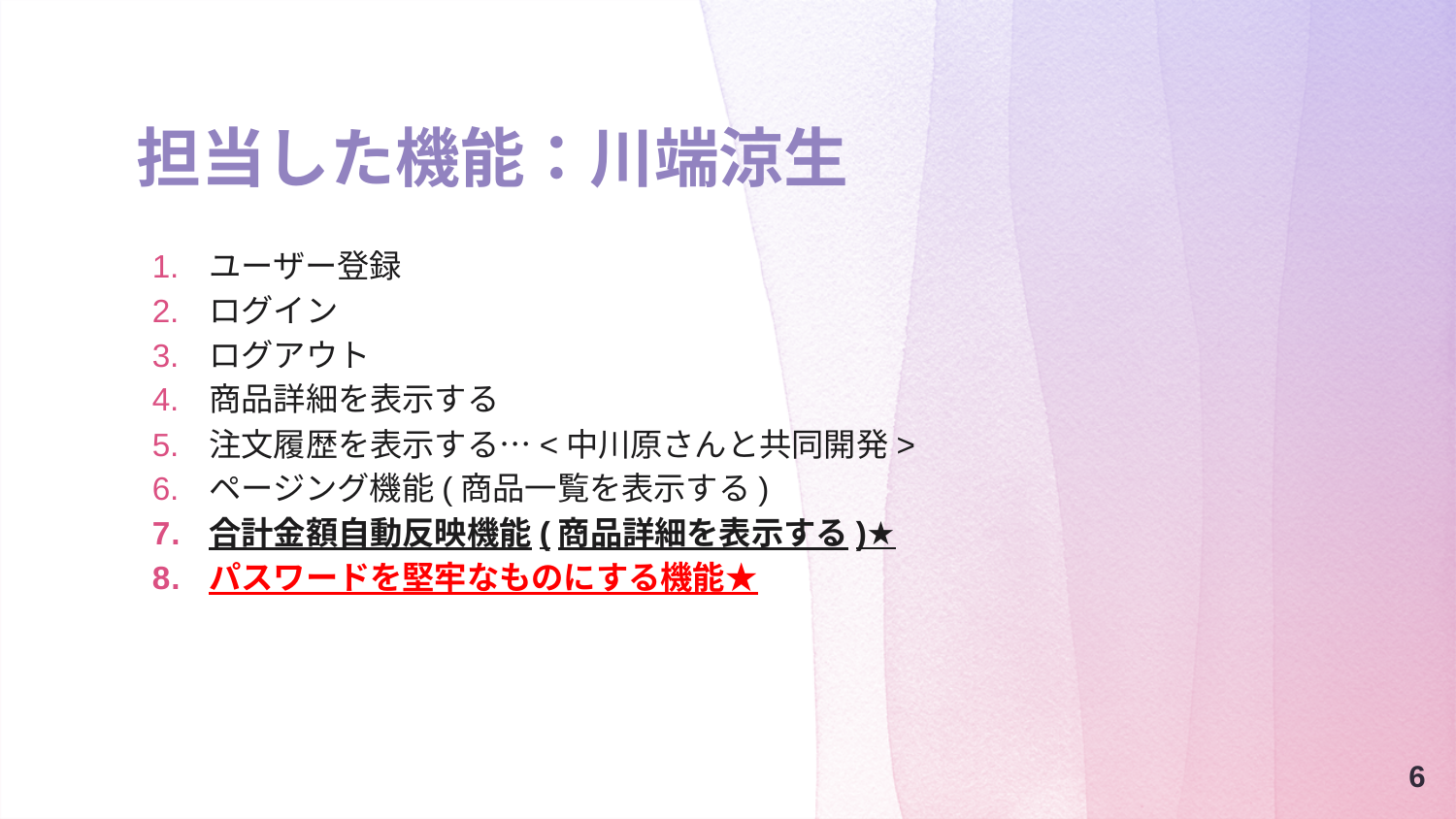

# 担当した機能：川端涼生
ユーザー登録
ログイン
ログアウト
商品詳細を表示する
注文履歴を表示する…<中川原さんと共同開発>
ページング機能(商品一覧を表示する)
合計金額自動反映機能(商品詳細を表示する)★
パスワードを堅牢なものにする機能★
6